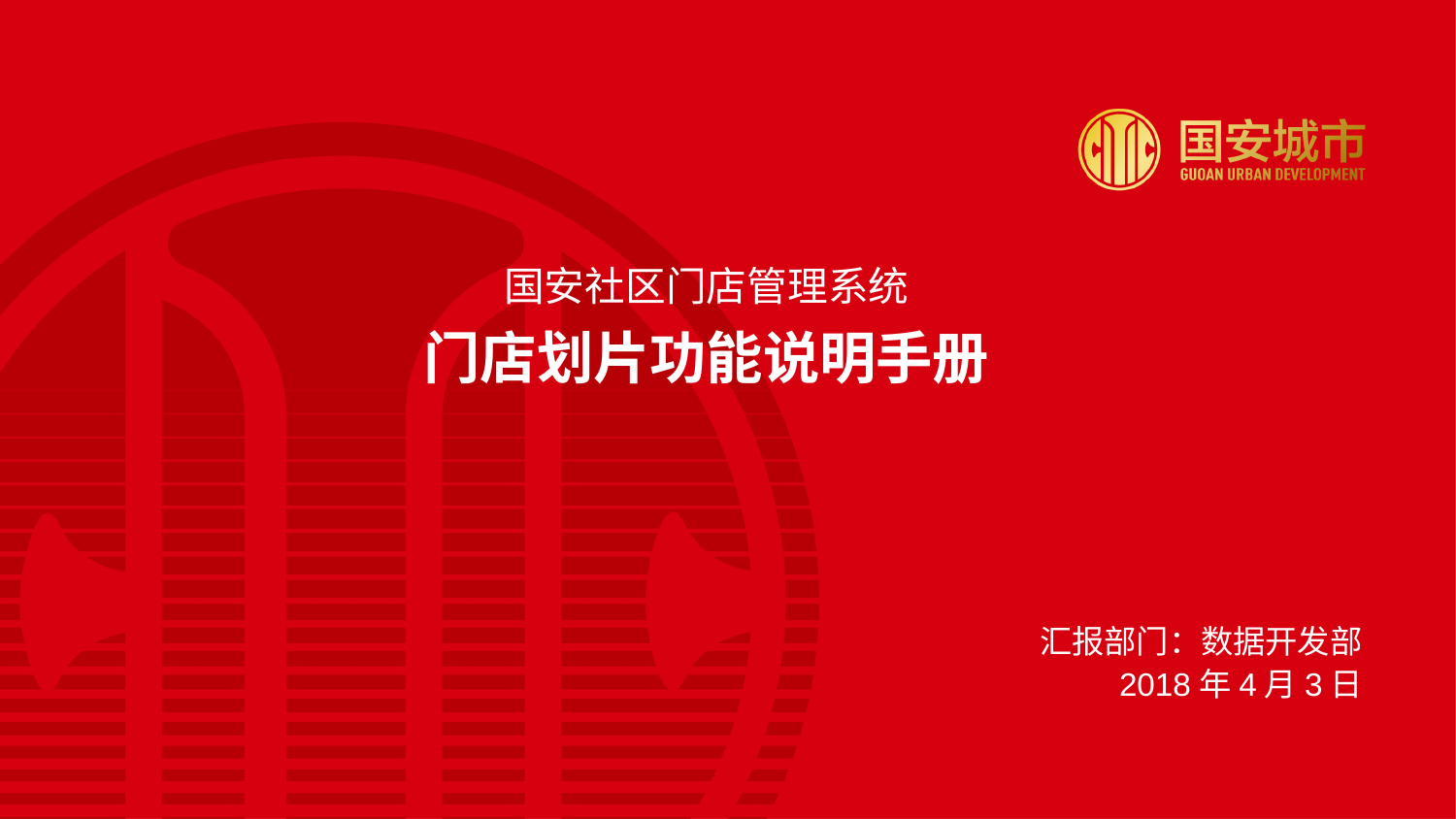

# 国安社区门店管理系统 门店划片功能说明手册
汇报部门：数据开发部
2018年4月3日